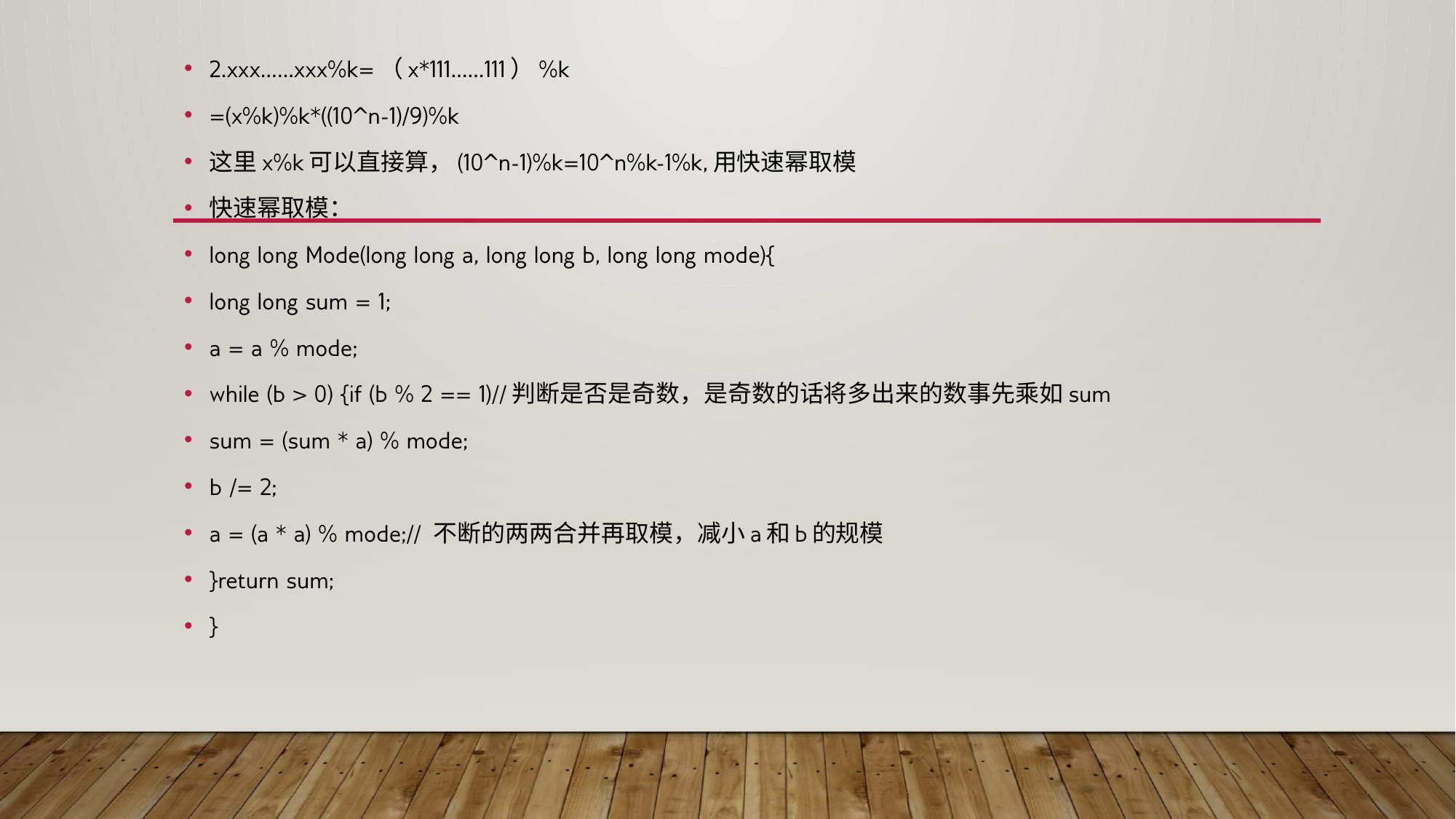

2.xxx……xxx%k=（x*111……111）%k
=(x%k)%k*((10^n-1)/9)%k
这里x%k可以直接算，(10^n-1)%k=10^n%k-1%k,用快速幂取模
快速幂取模：
long long Mode(long long a, long long b, long long mode){
long long sum = 1;
a = a % mode;
while (b > 0) {if (b % 2 == 1)//判断是否是奇数，是奇数的话将多出来的数事先乘如sum
sum = (sum * a) % mode;
b /= 2;
a = (a * a) % mode;// 不断的两两合并再取模，减小a和b的规模
}return sum;
}